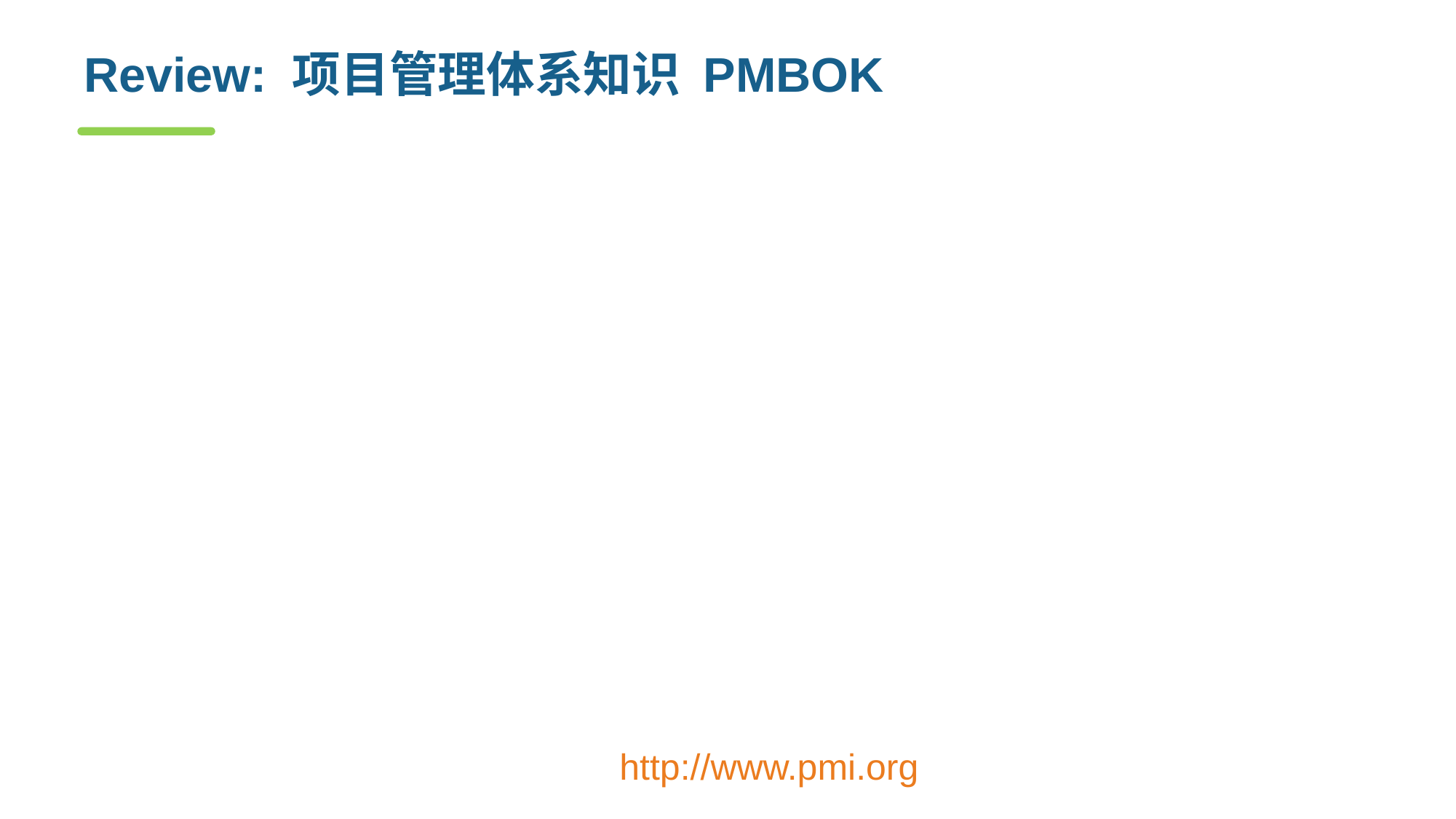

# Review: 项目管理体系知识 PMBOK
项目管理的知识体系（Project Management Body of Knowledge，PMBOK），是美国项目管理学会（PMI）对项目管理所需的知识、技能和工具进行的概括性描述。
第1版1996年提出，目前最新版本为2021年第7版
核心内容
十二大原则
八大绩效域
PMI项目管理专业人员资格认证PMP
ISO以PMBOK为框架制订了 ISO10006标准
中国项目管理委员会（PMRC）参考PMBOK于2002年推出了C-PMBOK

http://www.pmi.org
7